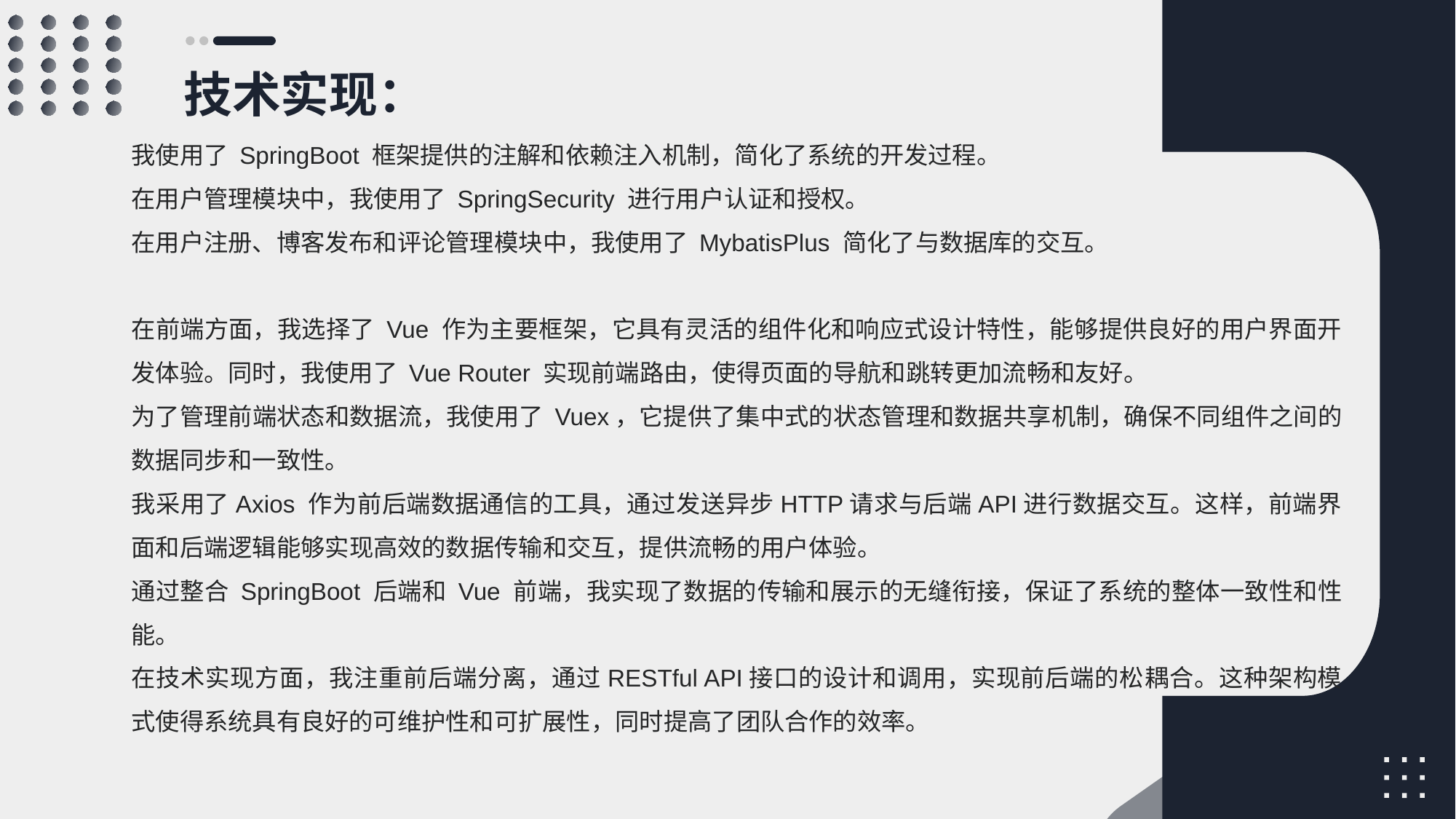

技术实现：
我使用了 SpringBoot 框架提供的注解和依赖注入机制，简化了系统的开发过程。
在用户管理模块中，我使用了 SpringSecurity 进行用户认证和授权。
在用户注册、博客发布和评论管理模块中，我使用了 MybatisPlus 简化了与数据库的交互。

在前端方面，我选择了 Vue 作为主要框架，它具有灵活的组件化和响应式设计特性，能够提供良好的用户界面开发体验。同时，我使用了 Vue Router 实现前端路由，使得页面的导航和跳转更加流畅和友好。
为了管理前端状态和数据流，我使用了 Vuex，它提供了集中式的状态管理和数据共享机制，确保不同组件之间的数据同步和一致性。
我采用了Axios 作为前后端数据通信的工具，通过发送异步HTTP请求与后端API进行数据交互。这样，前端界面和后端逻辑能够实现高效的数据传输和交互，提供流畅的用户体验。
通过整合 SpringBoot 后端和 Vue 前端，我实现了数据的传输和展示的无缝衔接，保证了系统的整体一致性和性能。
在技术实现方面，我注重前后端分离，通过RESTful API接口的设计和调用，实现前后端的松耦合。这种架构模式使得系统具有良好的可维护性和可扩展性，同时提高了团队合作的效率。